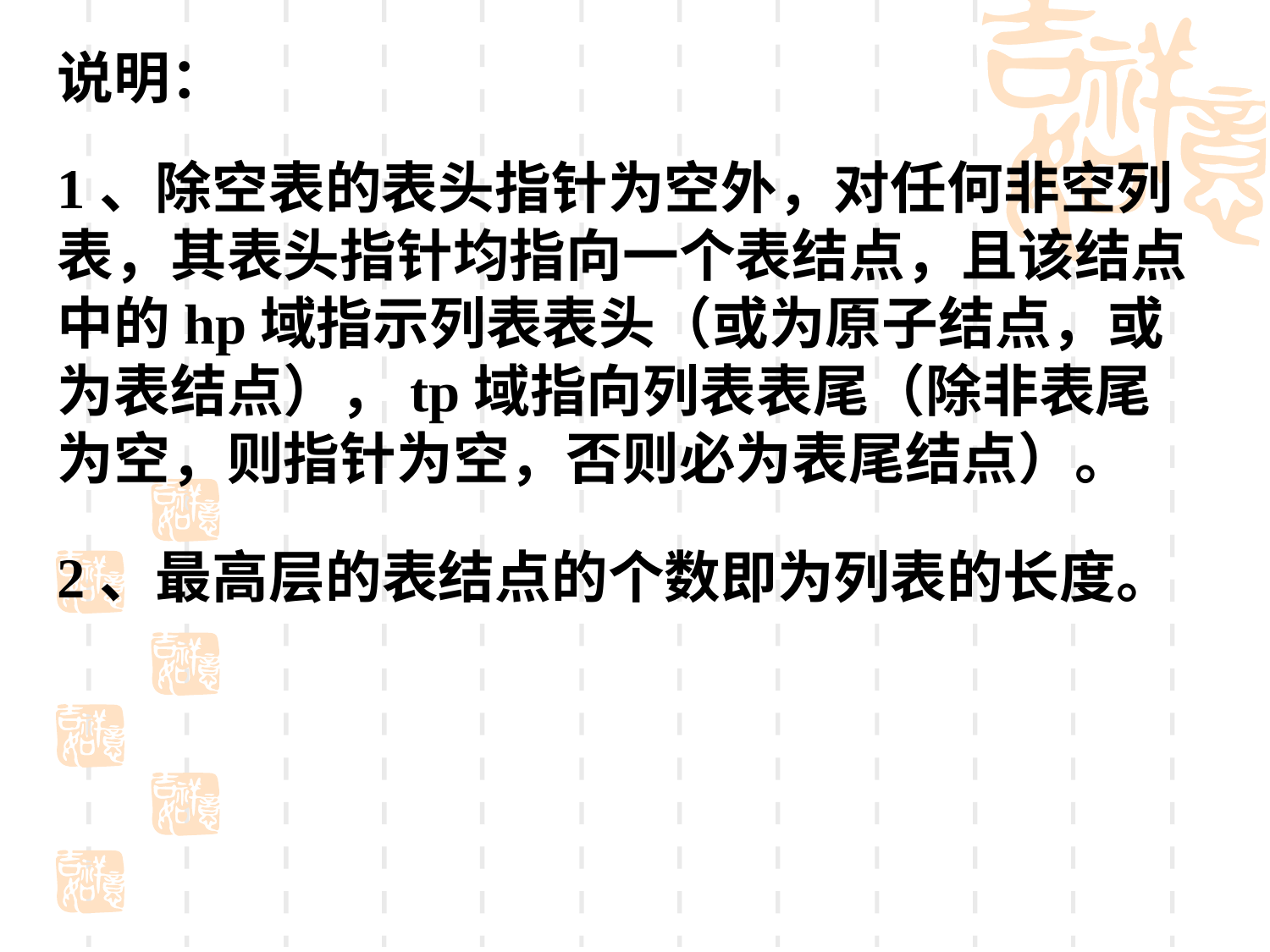

说明：
1、除空表的表头指针为空外，对任何非空列表，其表头指针均指向一个表结点，且该结点中的hp域指示列表表头（或为原子结点，或为表结点），tp域指向列表表尾（除非表尾为空，则指针为空，否则必为表尾结点）。
2、最高层的表结点的个数即为列表的长度。